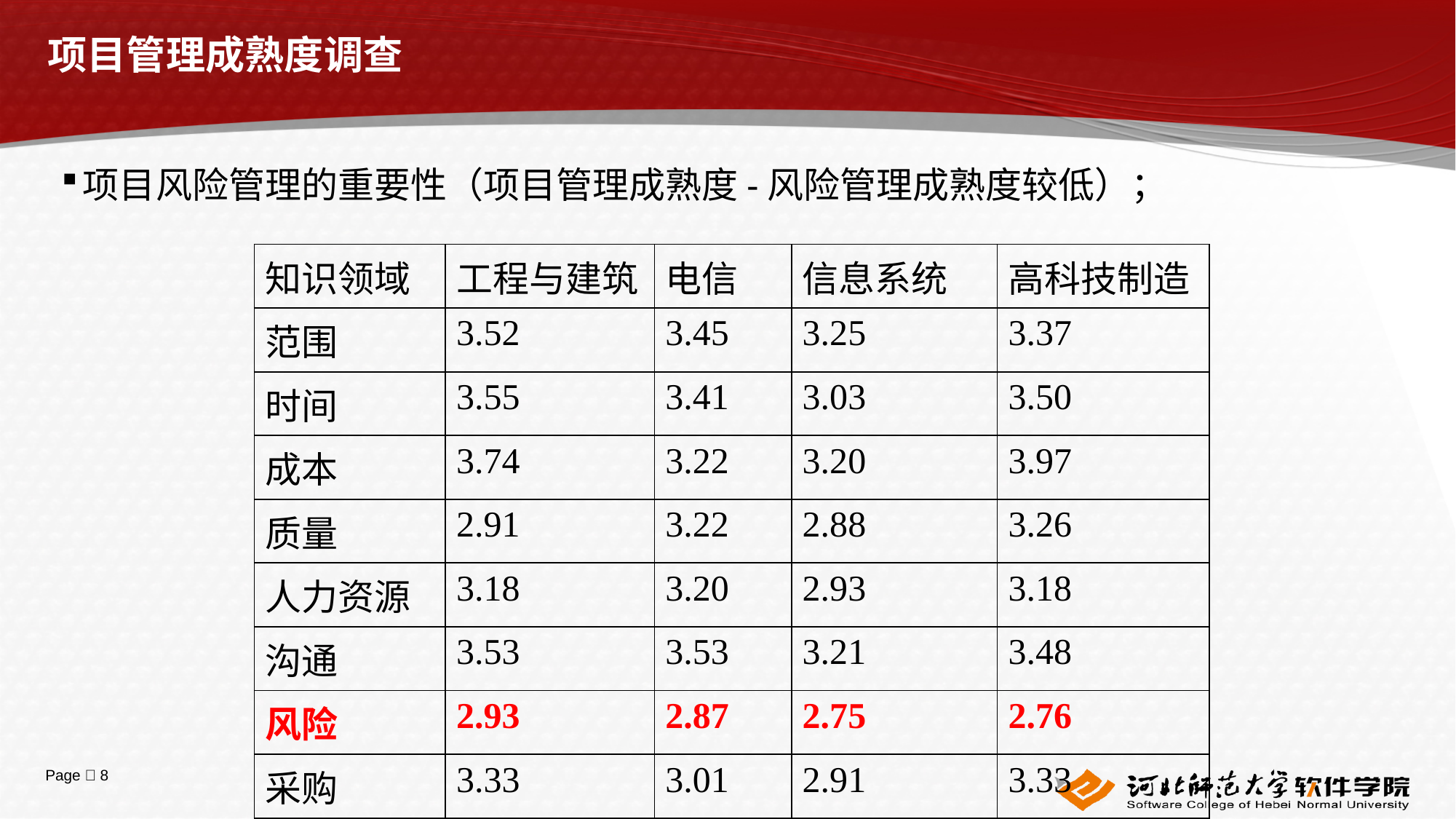

# 项目管理成熟度调查
项目风险管理的重要性（项目管理成熟度-风险管理成熟度较低）；
| 知识领域 | 工程与建筑 | 电信 | 信息系统 | 高科技制造 |
| --- | --- | --- | --- | --- |
| 范围 | 3.52 | 3.45 | 3.25 | 3.37 |
| 时间 | 3.55 | 3.41 | 3.03 | 3.50 |
| 成本 | 3.74 | 3.22 | 3.20 | 3.97 |
| 质量 | 2.91 | 3.22 | 2.88 | 3.26 |
| 人力资源 | 3.18 | 3.20 | 2.93 | 3.18 |
| 沟通 | 3.53 | 3.53 | 3.21 | 3.48 |
| 风险 | 2.93 | 2.87 | 2.75 | 2.76 |
| 采购 | 3.33 | 3.01 | 2.91 | 3.33 |